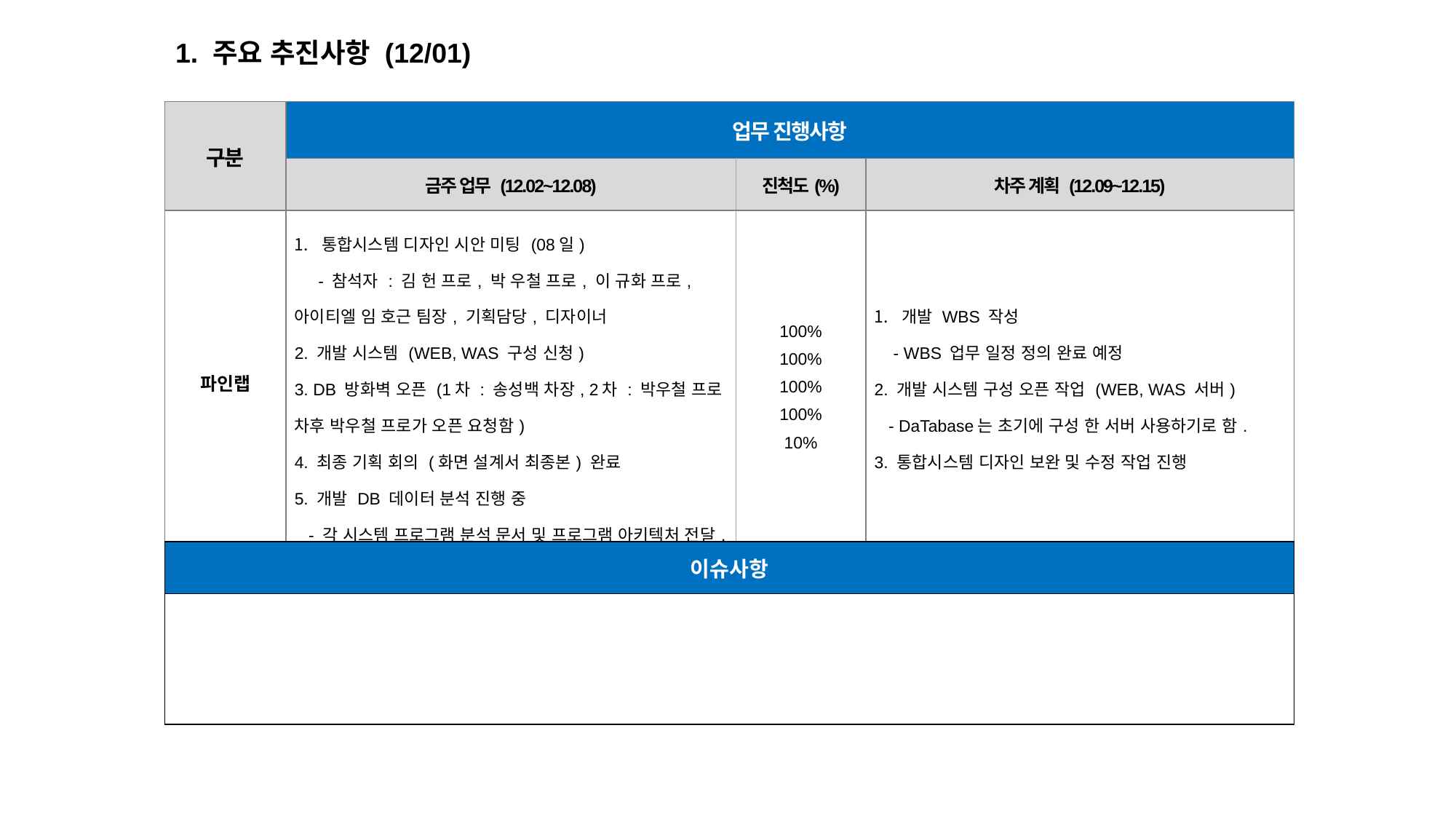

1. 주요 추진사항 (12/01)
| 구분 | 업무 진행사항 |  |  |
| --- | --- | --- | --- |
|  | 금주 업무 (12.02~12.08) | 진척도(%) | 차주 계획 (12.09~12.15) |
| 파인랩 | 통합시스템 디자인 시안 미팅 (08일) - 참석자 : 김 헌 프로, 박 우철 프로, 이 규화 프로, 아이티엘 임 호근 팀장, 기획담당, 디자이너 2. 개발 시스템 (WEB, WAS 구성 신청) 3. DB 방화벽 오픈 (1차 : 송성백 차장, 2차 : 박우철 프로 차후 박우철 프로가 오픈 요청함) 4. 최종 기획 회의 (화면 설계서 최종본) 완료 5. 개발 DB 데이터 분석 진행 중 - 각 시스템 프로그램 분석 문서 및 프로그램 아키텍처 전달. | 100% 100% 100% 100% 10% | 개발 WBS 작성 - WBS 업무 일정 정의 완료 예정 2. 개발 시스템 구성 오픈 작업 (WEB, WAS 서버) - DaTabase는 초기에 구성 한 서버 사용하기로 함. 3. 통합시스템 디자인 보완 및 수정 작업 진행 |
| 이슈사항 |
| --- |
|  |